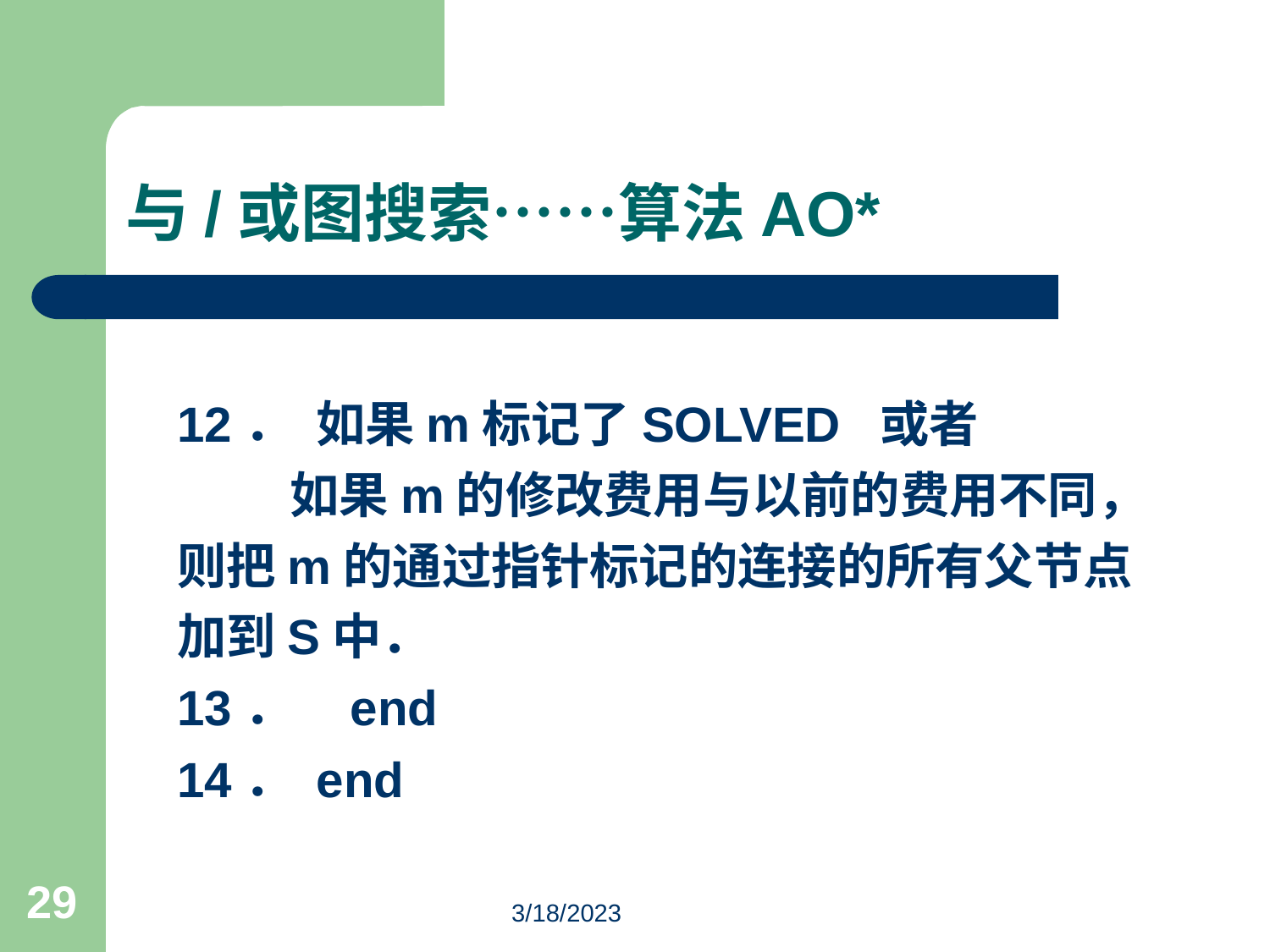

与/或图搜索……算法AO*
12．  如果m标记了SOLVED  或者
         如果m的修改费用与以前的费用不同，
则把m的通过指针标记的连接的所有父节点加到S中．
13．    end
14． end
29
3/18/2023